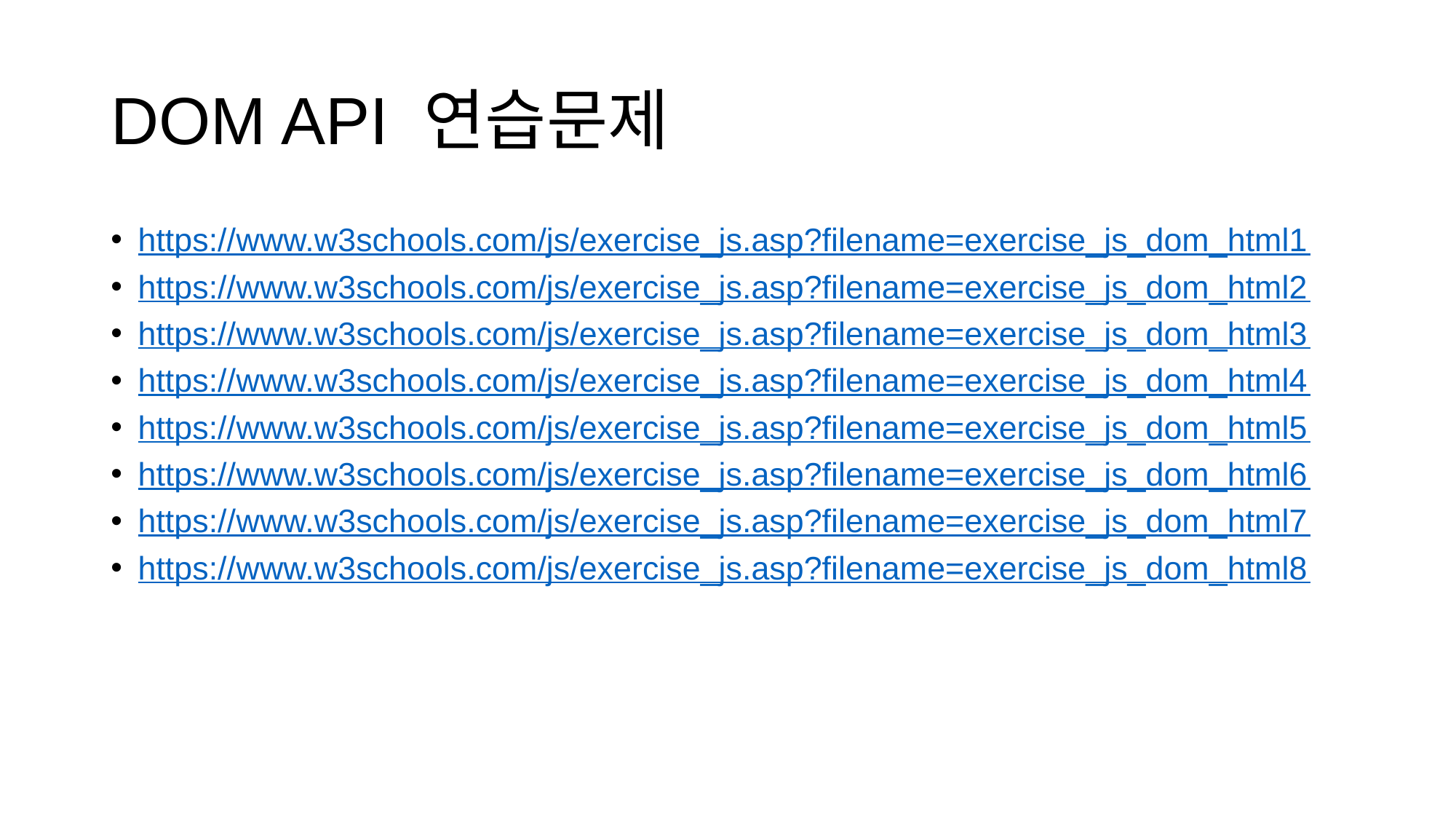

# DOM API 연습문제
https://www.w3schools.com/js/exercise_js.asp?filename=exercise_js_dom_html1
https://www.w3schools.com/js/exercise_js.asp?filename=exercise_js_dom_html2
https://www.w3schools.com/js/exercise_js.asp?filename=exercise_js_dom_html3
https://www.w3schools.com/js/exercise_js.asp?filename=exercise_js_dom_html4
https://www.w3schools.com/js/exercise_js.asp?filename=exercise_js_dom_html5
https://www.w3schools.com/js/exercise_js.asp?filename=exercise_js_dom_html6
https://www.w3schools.com/js/exercise_js.asp?filename=exercise_js_dom_html7
https://www.w3schools.com/js/exercise_js.asp?filename=exercise_js_dom_html8